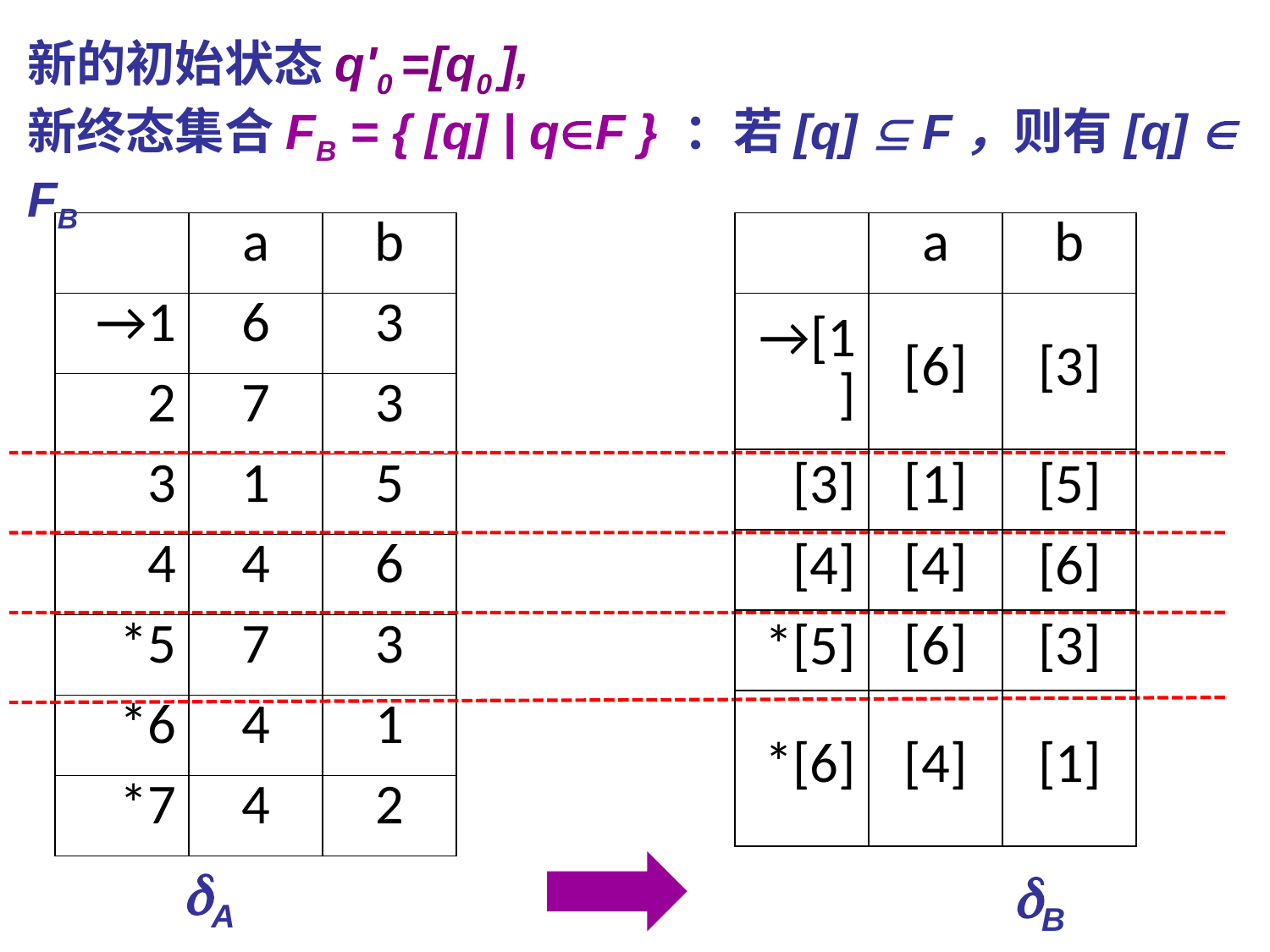

新的初始状态q'0 =[q0 ],
新终态集合FB = { [q] | q∈F } ：若[q] ⊆ F，则有[q] ∈ FB
|  | a | b |
| --- | --- | --- |
| →1 | 6 | 3 |
| 2 | 7 | 3 |
| 3 | 1 | 5 |
| 4 | 4 | 6 |
| \*5 | 7 | 3 |
| \*6 | 4 | 1 |
| \*7 | 4 | 2 |
|  | a | b |
| --- | --- | --- |
| →[1] | [6] | [3] |
| [3] | [1] | [5] |
| [4] | [4] | [6] |
| \*[5] | [6] | [3] |
| \*[6] | [4] | [1] |

δA

δB